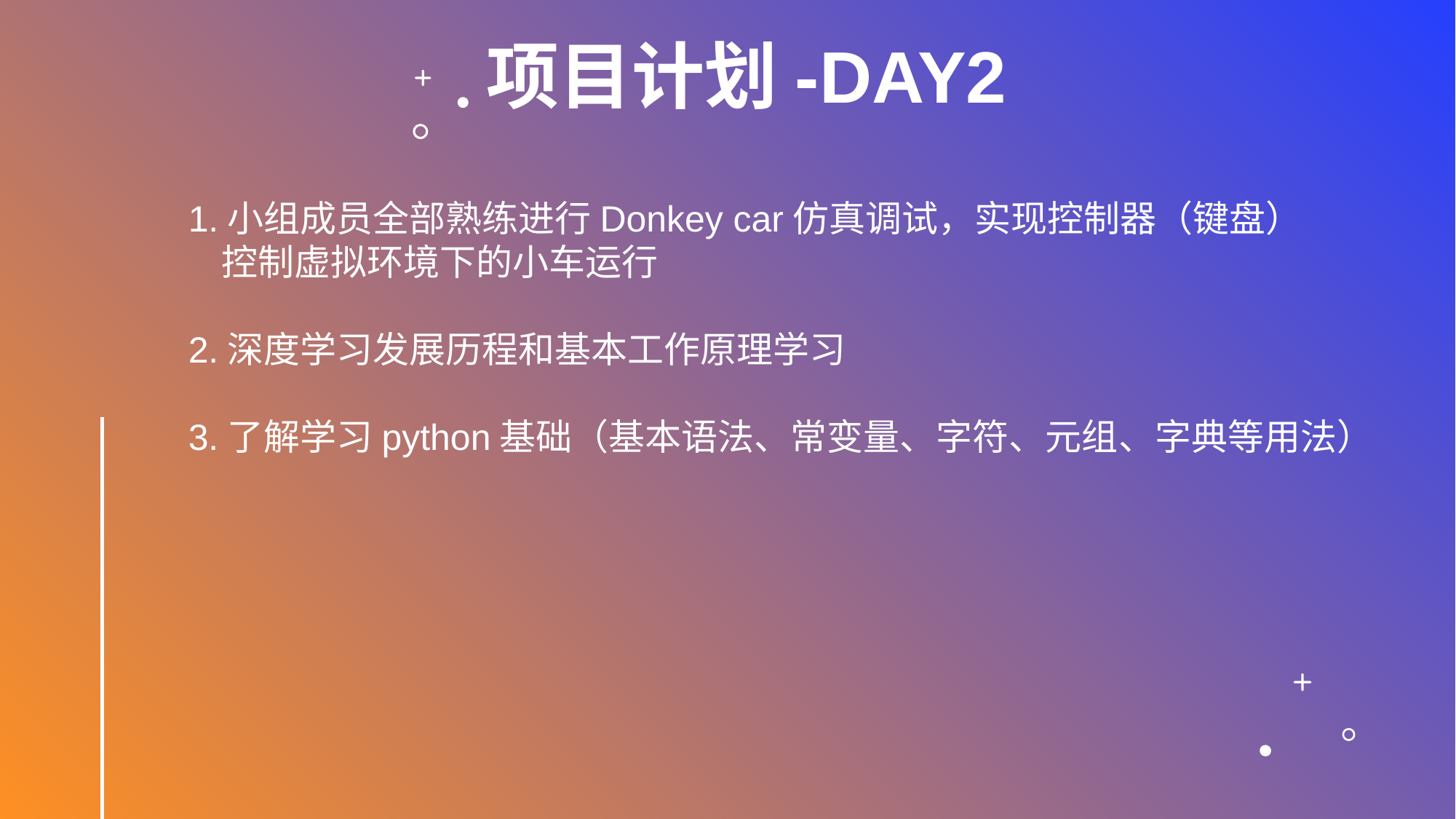

项目计划-DAY2

1.小组成员全部熟练进行Donkey car仿真调试，实现控制器（键盘）
   控制虚拟环境下的小车运行

2.深度学习发展历程和基本工作原理学习

3.了解学习python基础（基本语法、常变量、字符、元组、字典等用法）